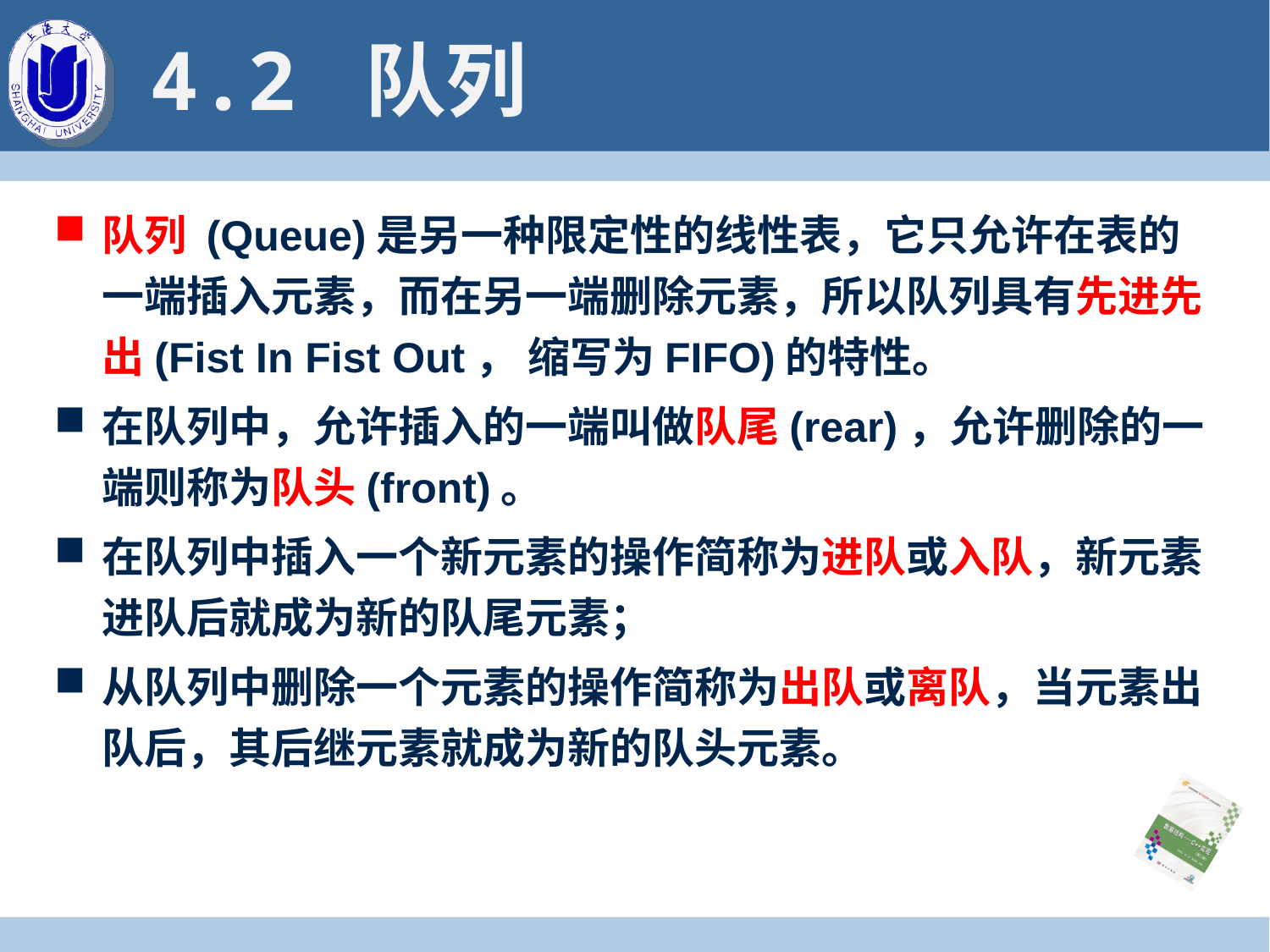

# 4.2 队列
队列 (Queue)是另一种限定性的线性表，它只允许在表的一端插入元素，而在另一端删除元素，所以队列具有先进先出(Fist In Fist Out， 缩写为FIFO)的特性。
在队列中，允许插入的一端叫做队尾(rear)，允许删除的一端则称为队头(front)。
在队列中插入一个新元素的操作简称为进队或入队，新元素进队后就成为新的队尾元素；
从队列中删除一个元素的操作简称为出队或离队，当元素出队后，其后继元素就成为新的队头元素。